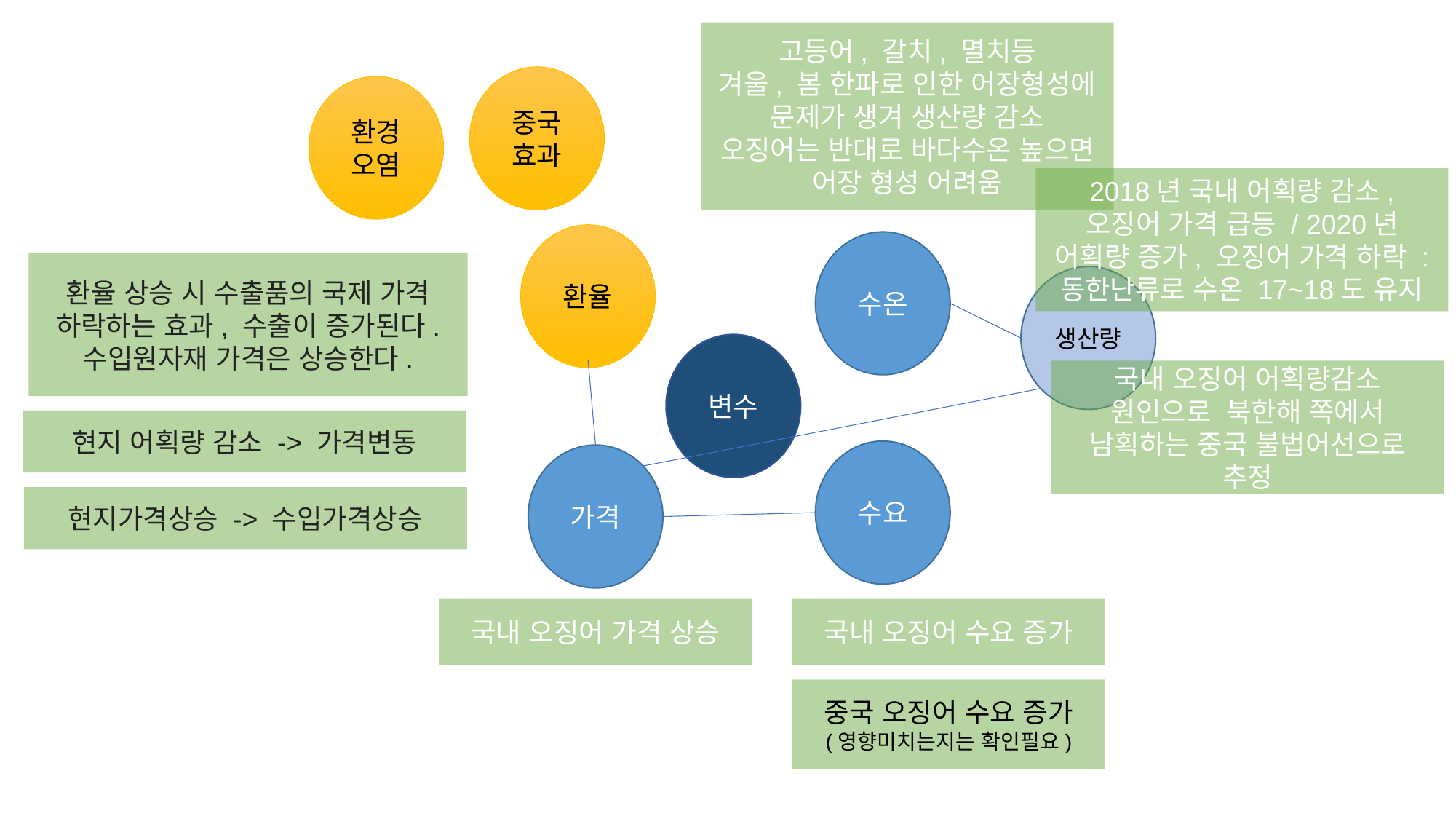

고등어, 갈치, 멸치등
겨울, 봄 한파로 인한 어장형성에 문제가 생겨 생산량 감소
오징어는 반대로 바다수온 높으면 어장 형성 어려움
중국효과
환경오염
2018년 국내 어획량 감소, 오징어 가격 급등 / 2020년 어획량 증가, 오징어 가격 하락 : 동한난류로 수온 17~18도 유지
환율
수온
환율 상승 시 수출품의 국제 가격 하락하는 효과, 수출이 증가된다. 수입원자재 가격은 상승한다.
생산량
변수
국내 오징어 어획량감소 원인으로  북한해 쪽에서 남획하는 중국 불법어선으로 추정
현지 어획량 감소 -> 가격변동
수요
가격
현지가격상승 -> 수입가격상승
국내 오징어 가격 상승
국내 오징어 수요 증가
중국 오징어 수요 증가
(영향미치는지는 확인필요)